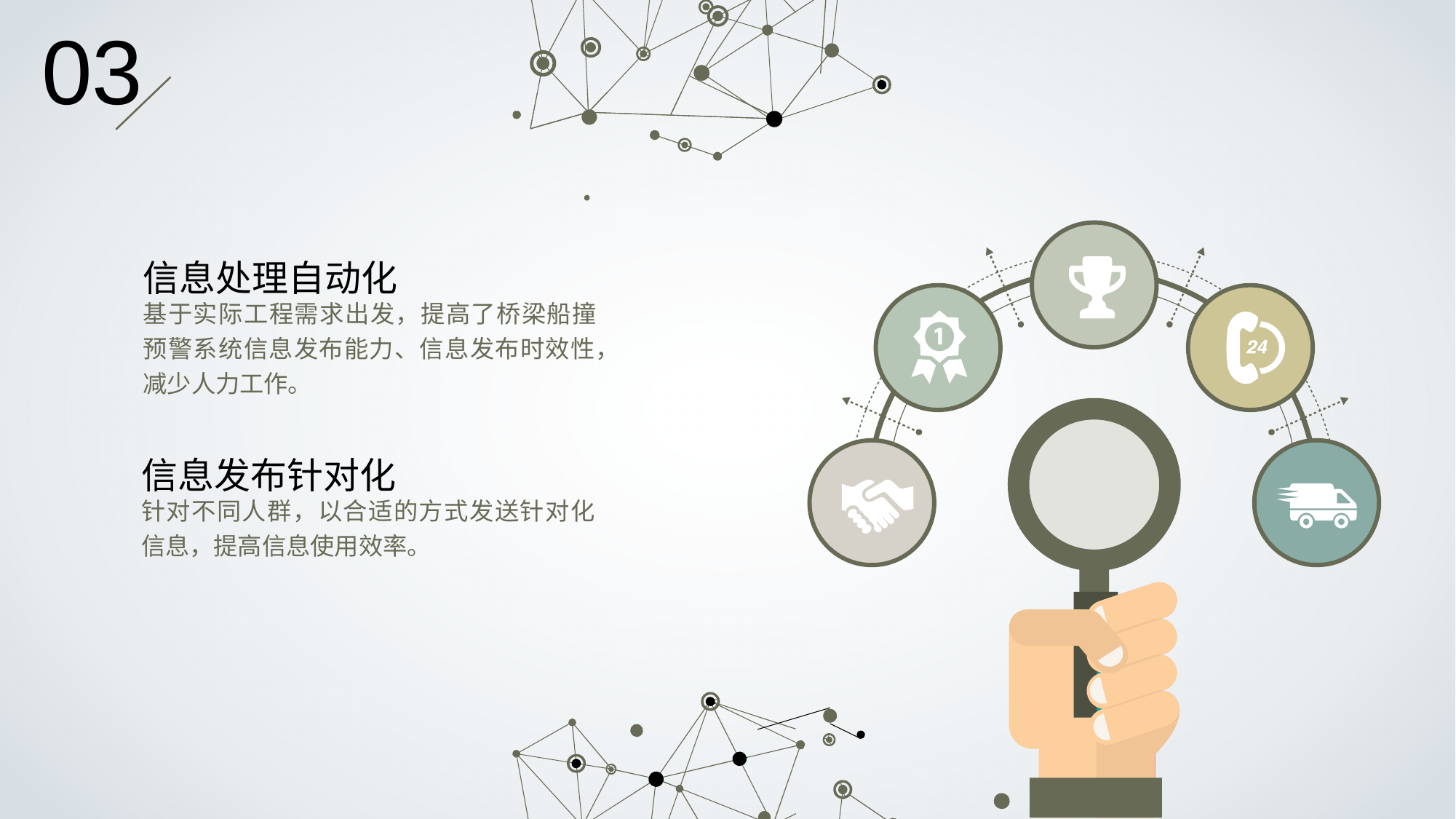

03

信息处理自动化

基于实际工程需求出发，提高了桥梁船撞预警系统信息发布能力、信息发布时效性，减少人力工作。

信息发布针对化

针对不同人群，以合适的方式发送针对化信息，提高信息使用效率。